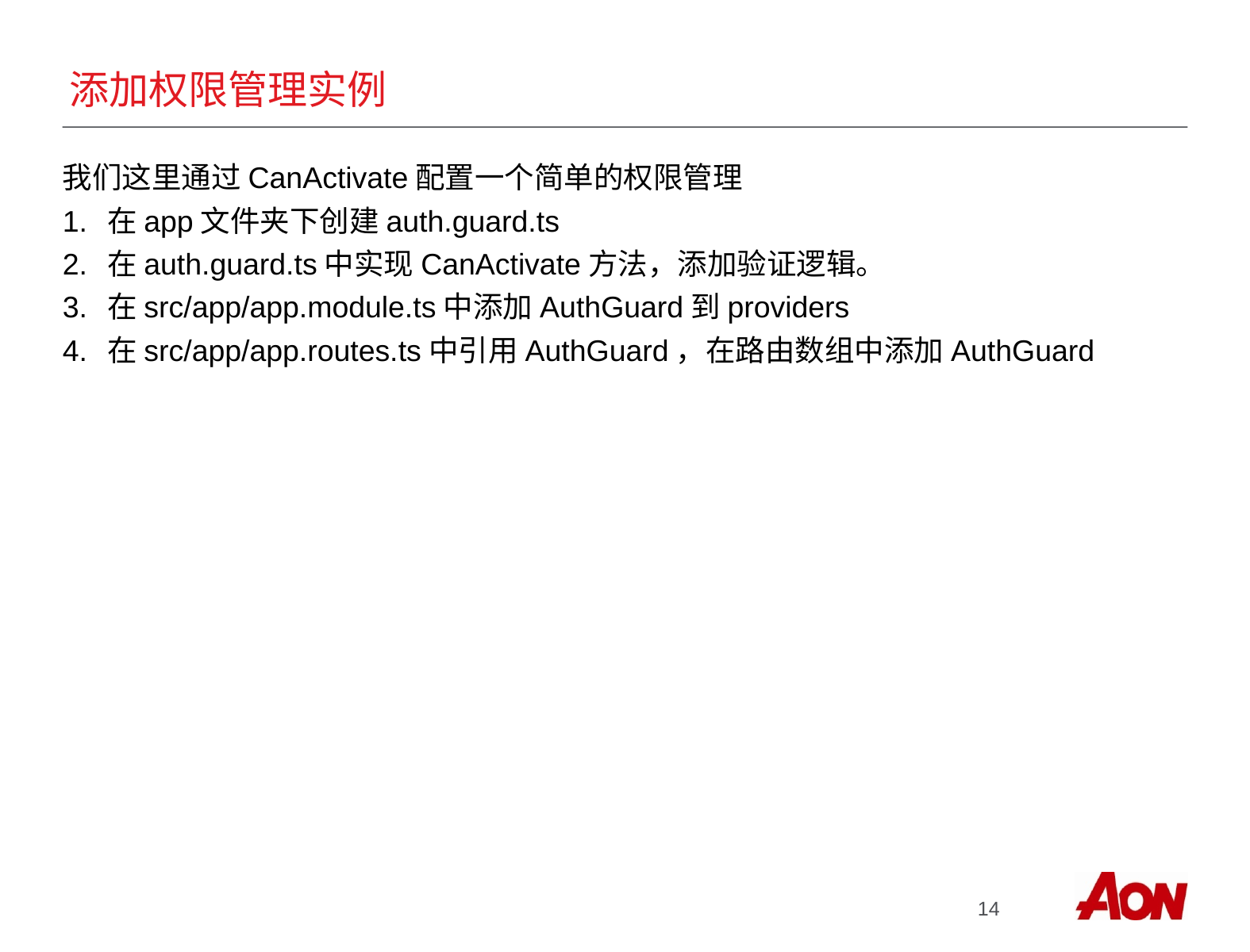

# 添加权限管理实例
我们这里通过CanActivate配置一个简单的权限管理
在app文件夹下创建auth.guard.ts
在auth.guard.ts中实现CanActivate方法，添加验证逻辑。
在src/app/app.module.ts中添加AuthGuard到providers
在src/app/app.routes.ts中引用AuthGuard，在路由数组中添加AuthGuard
14